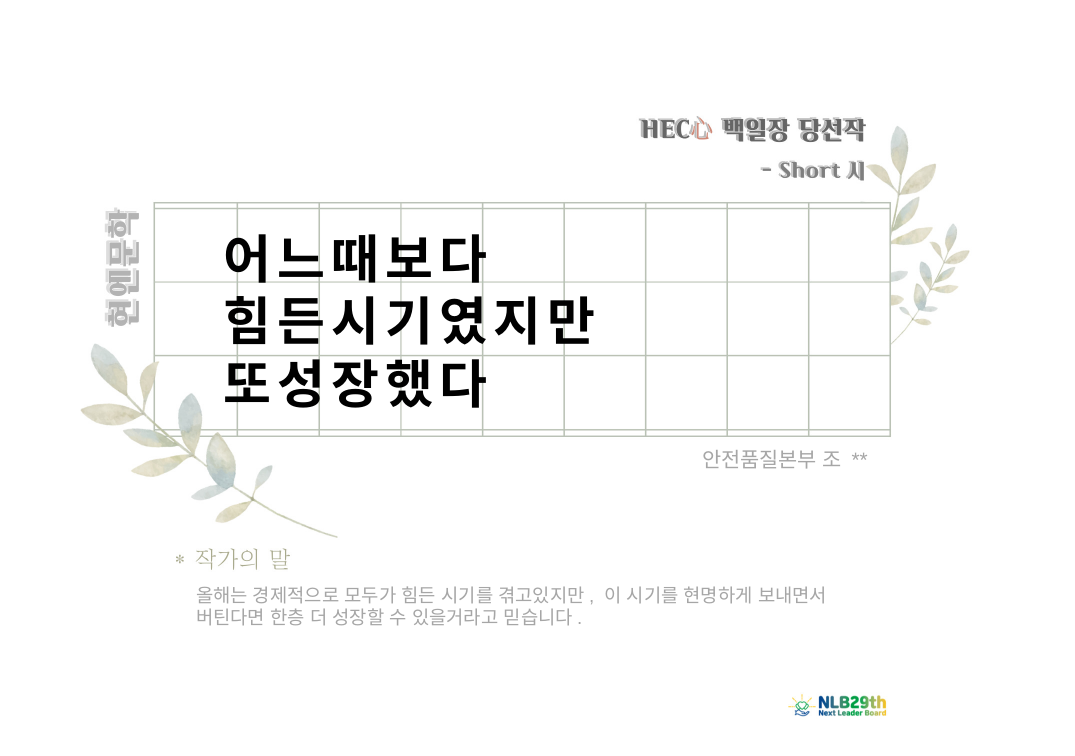

어느때보다
힘든시기였지만
또성장했다
안전품질본부 조 **
올해는 경제적으로 모두가 힘든 시기를 겪고있지만, 이 시기를 현명하게 보내면서 버틴다면 한층 더 성장할 수 있을거라고 믿습니다.